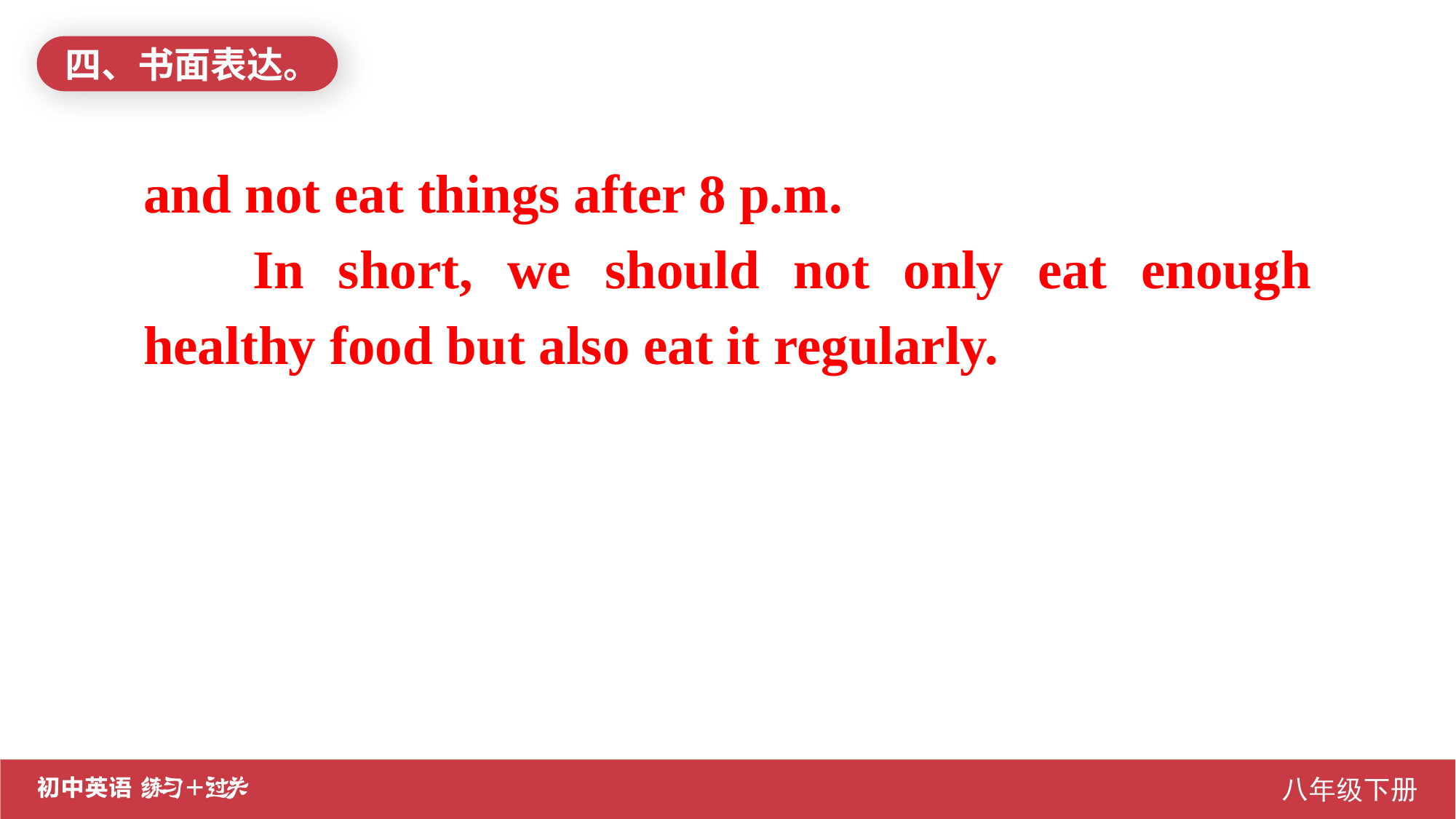

四、书面表达。
and not eat things after 8 p.m.
	In short, we should not only eat enough healthy food but also eat it regularly.